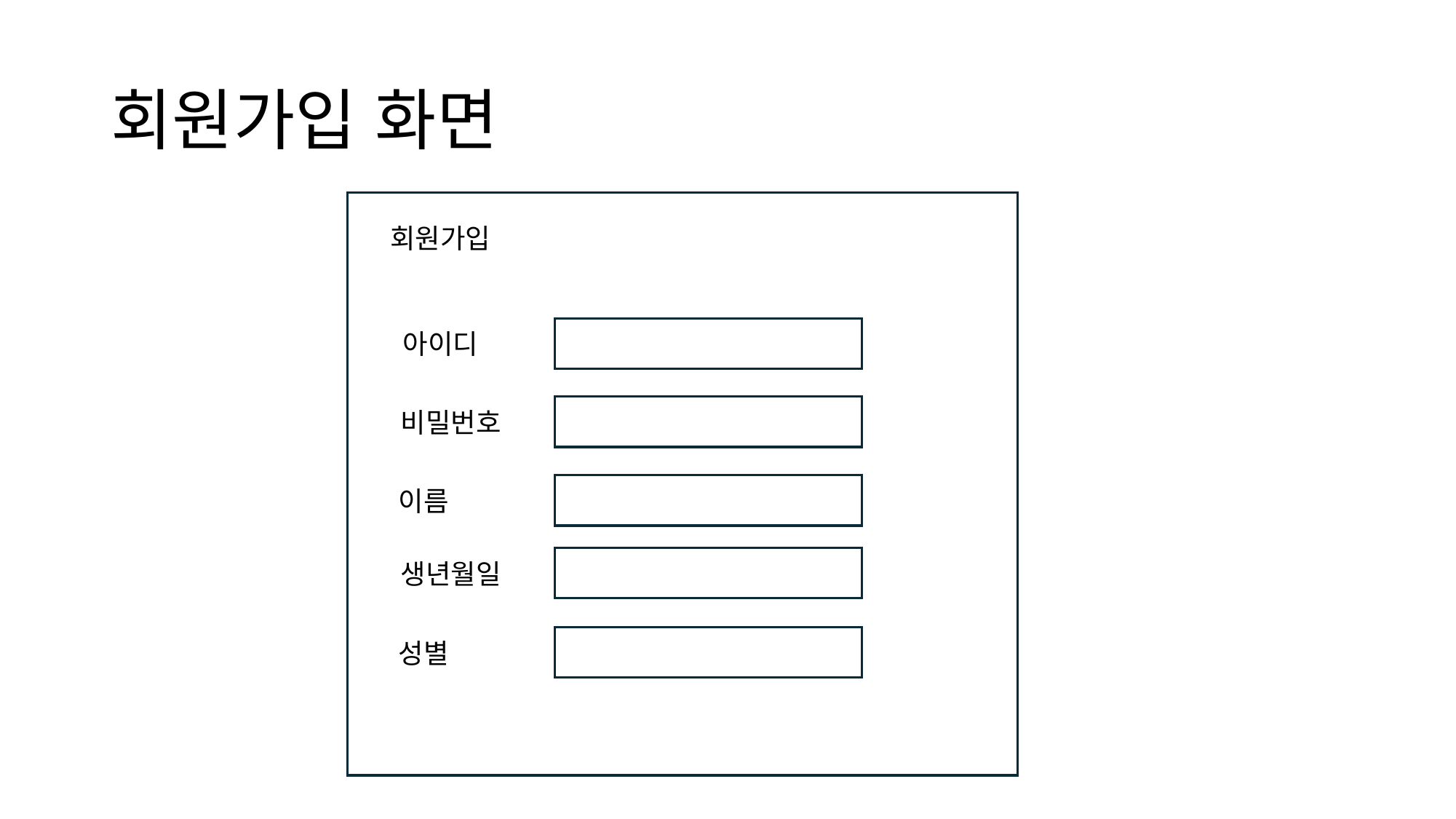

# 회원가입 화면

회원가입

아이디

비밀번호

이름

생년월일

성별